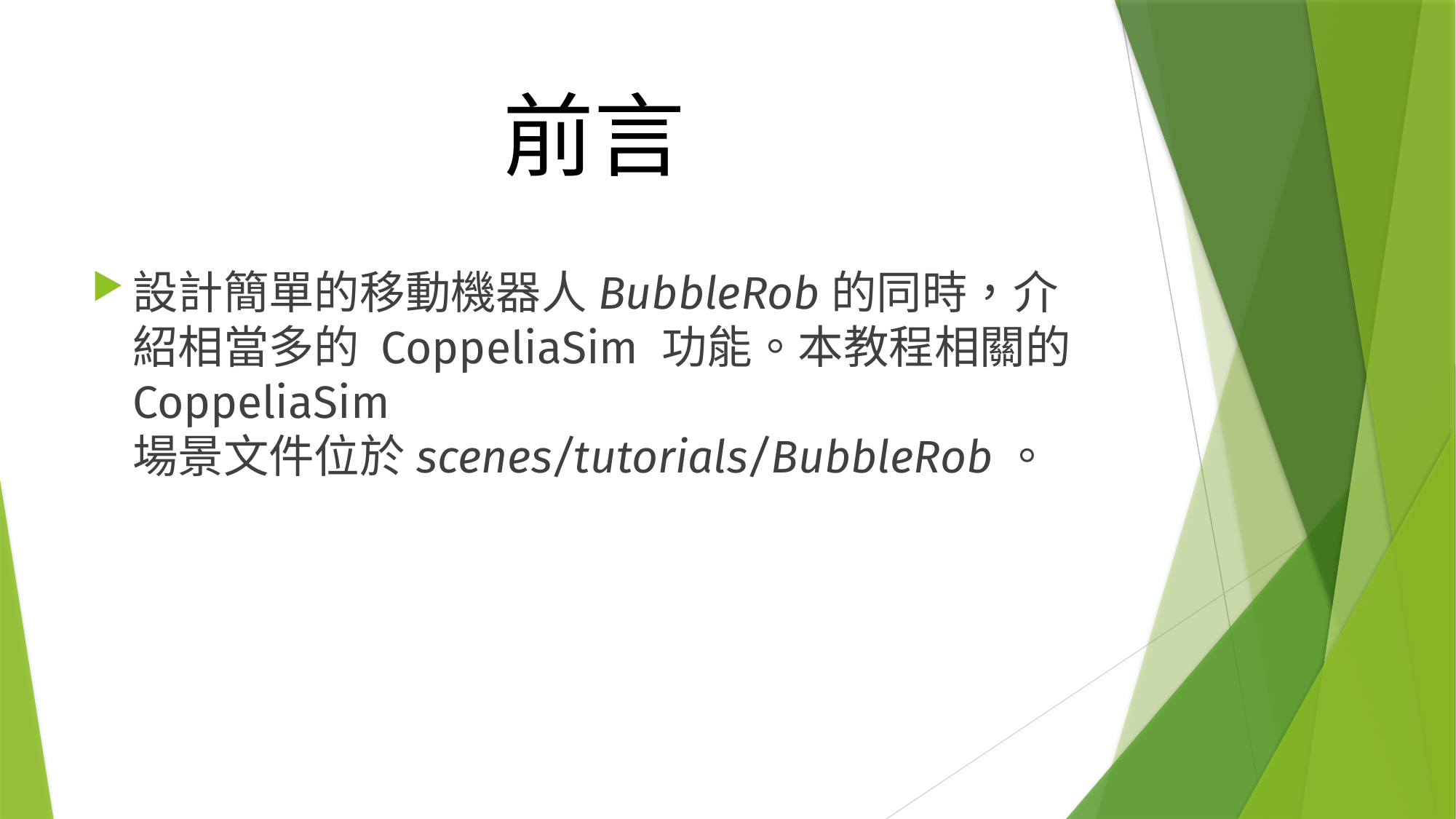

# 前言
設計簡單的移動機器人BubbleRob的同時，介紹相當多的 CoppeliaSim 功能。本教程相關的 CoppeliaSim 場景文件位於scenes/tutorials/BubbleRob。